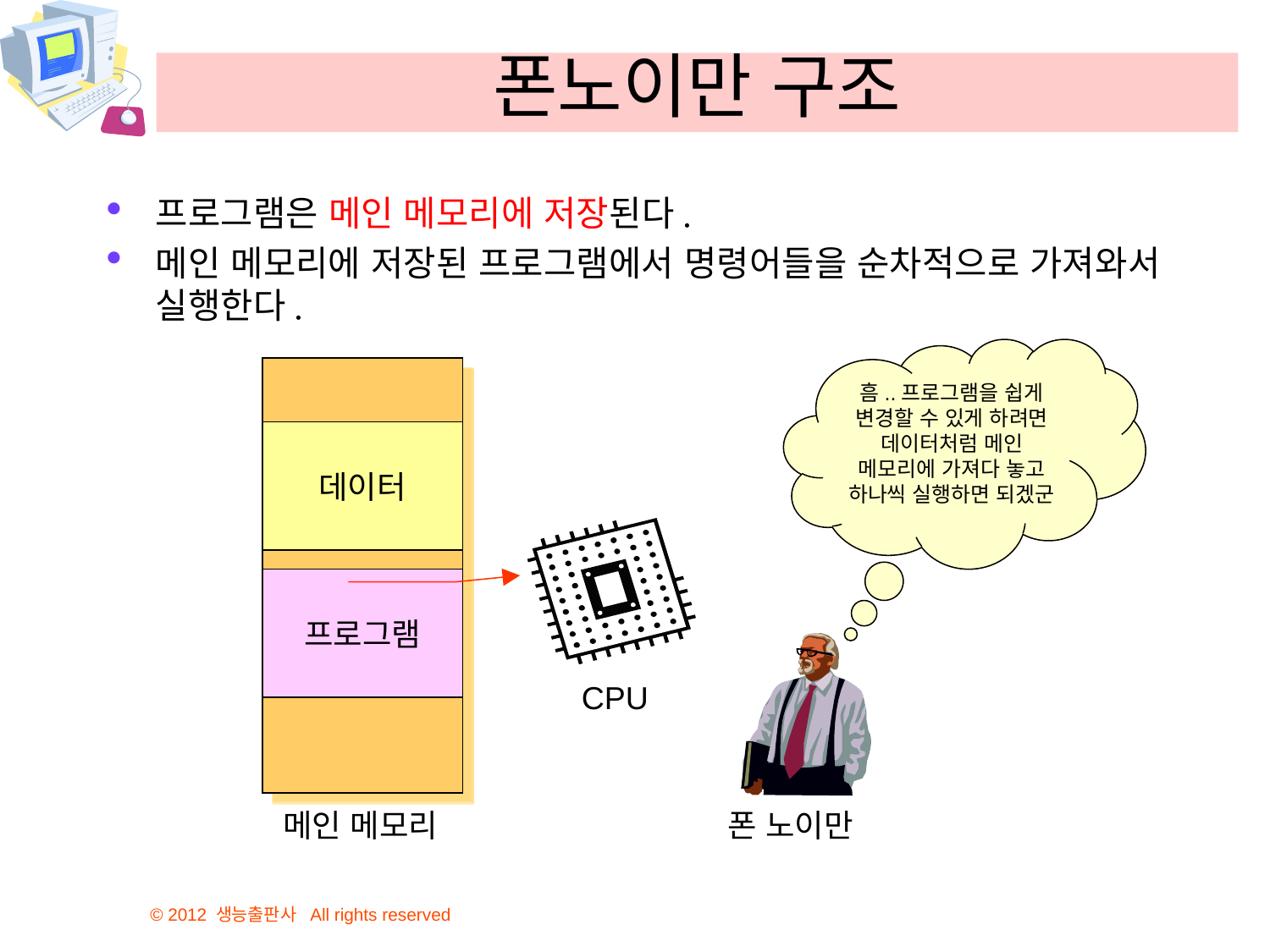

# 폰노이만 구조
프로그램은 메인 메모리에 저장된다.
메인 메모리에 저장된 프로그램에서 명령어들을 순차적으로 가져와서 실행한다.

흠..프로그램을 쉽게 변경할 수 있게 하려면 데이터처럼 메인 메모리에 가져다 놓고 하나씩 실행하면 되겠군

데이터

프로그램

CPU

메인 메모리
폰 노이만